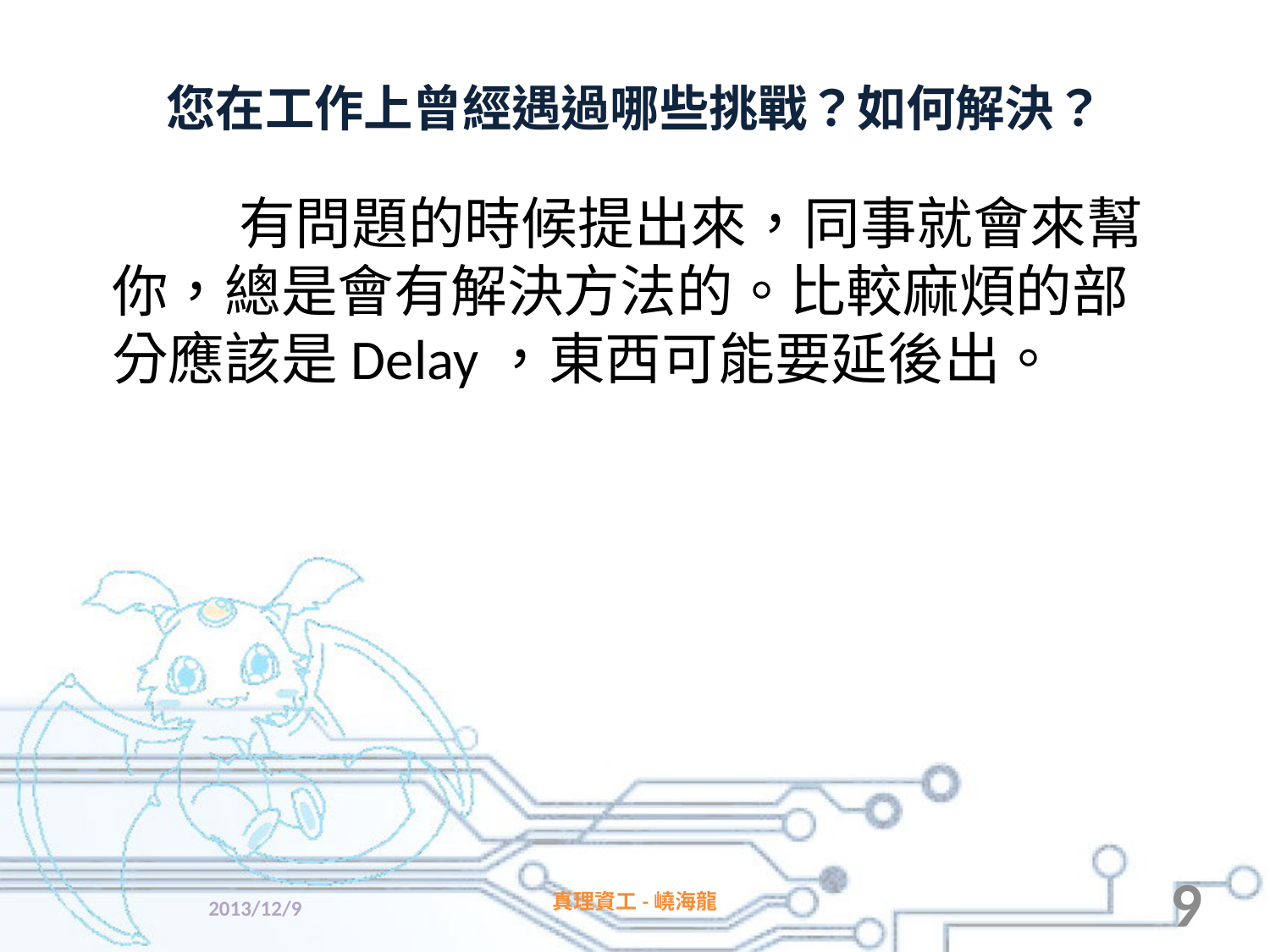

# 您在工作上曾經遇過哪些挑戰？如何解決？
	有問題的時候提出來，同事就會來幫你，總是會有解決方法的。比較麻煩的部分應該是Delay，東西可能要延後出。
真理資工-嶢海龍
9
2013/12/9